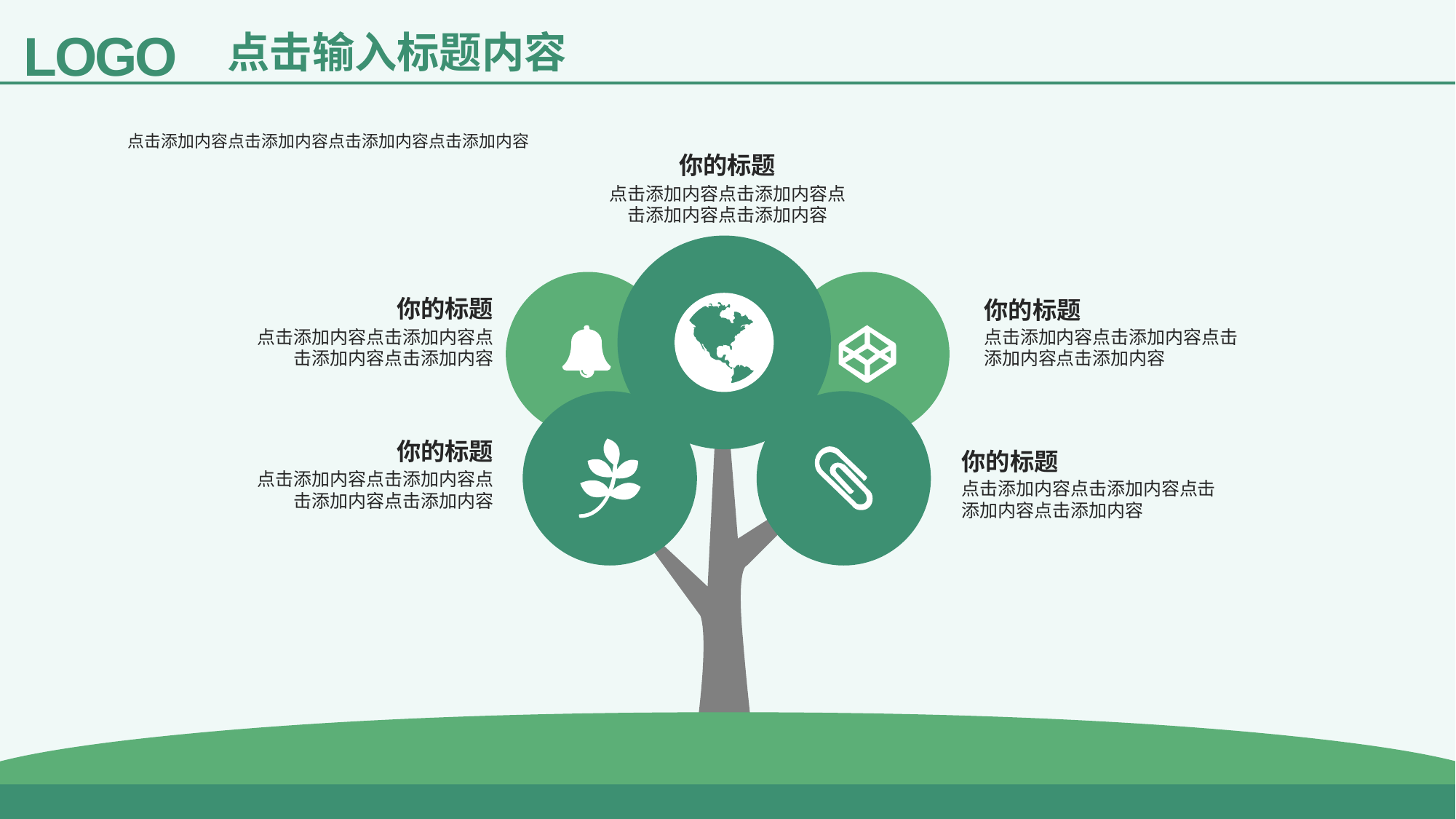

点击添加内容点击添加内容点击添加内容点击添加内容
你的标题
点击添加内容点击添加内容点击添加内容点击添加内容

你的标题
点击添加内容点击添加内容点击添加内容点击添加内容
你的标题
点击添加内容点击添加内容点击添加内容点击添加内容

你的标题
点击添加内容点击添加内容点击添加内容点击添加内容

你的标题
点击添加内容点击添加内容点击添加内容点击添加内容